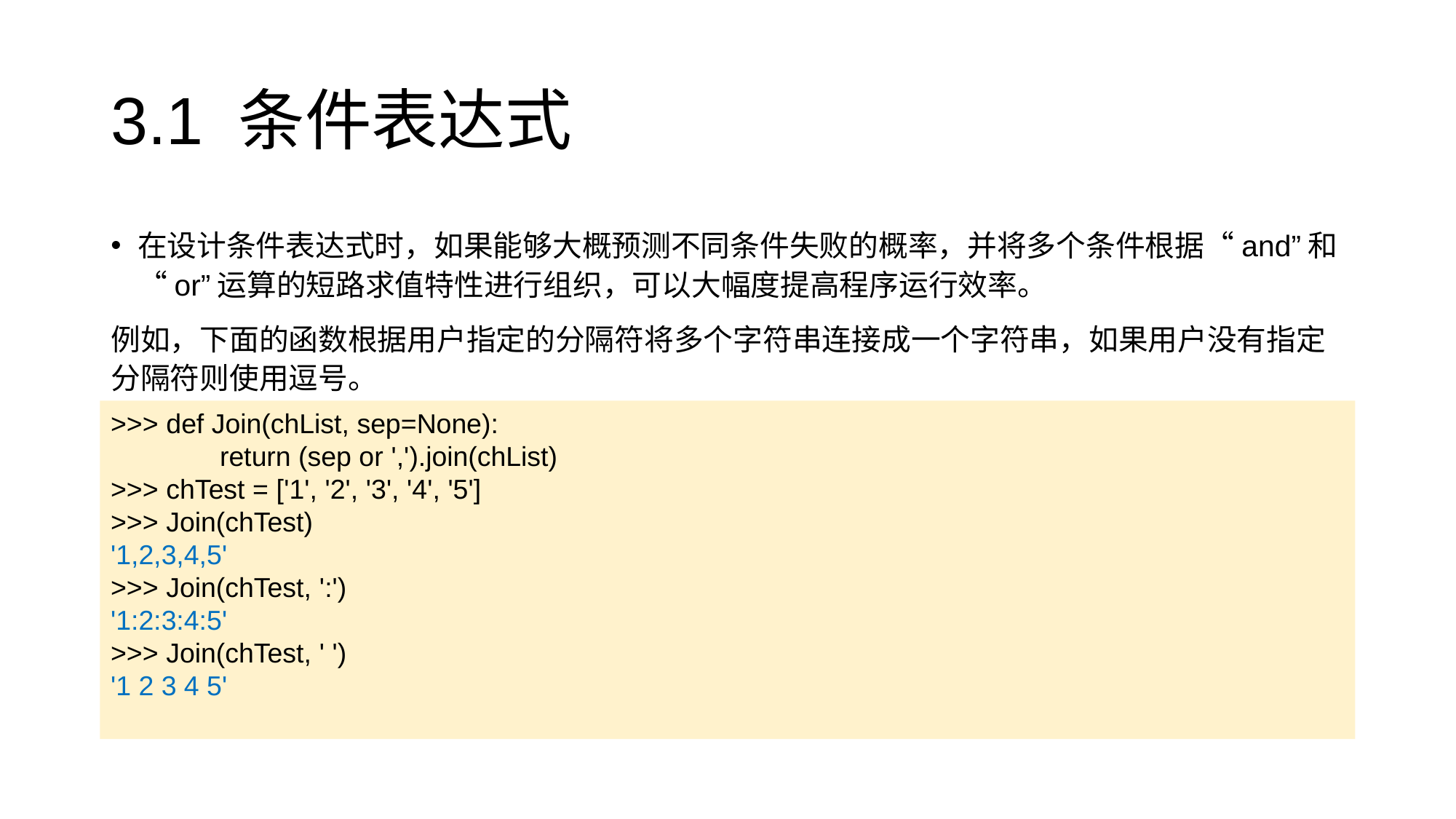

# 3.1 条件表达式
在设计条件表达式时，如果能够大概预测不同条件失败的概率，并将多个条件根据“and”和“or”运算的短路求值特性进行组织，可以大幅度提高程序运行效率。
例如，下面的函数根据用户指定的分隔符将多个字符串连接成一个字符串，如果用户没有指定分隔符则使用逗号。
>>> def Join(chList, sep=None):
	return (sep or ',').join(chList)
>>> chTest = ['1', '2', '3', '4', '5']
>>> Join(chTest)
'1,2,3,4,5'
>>> Join(chTest, ':')
'1:2:3:4:5'
>>> Join(chTest, ' ')
'1 2 3 4 5'